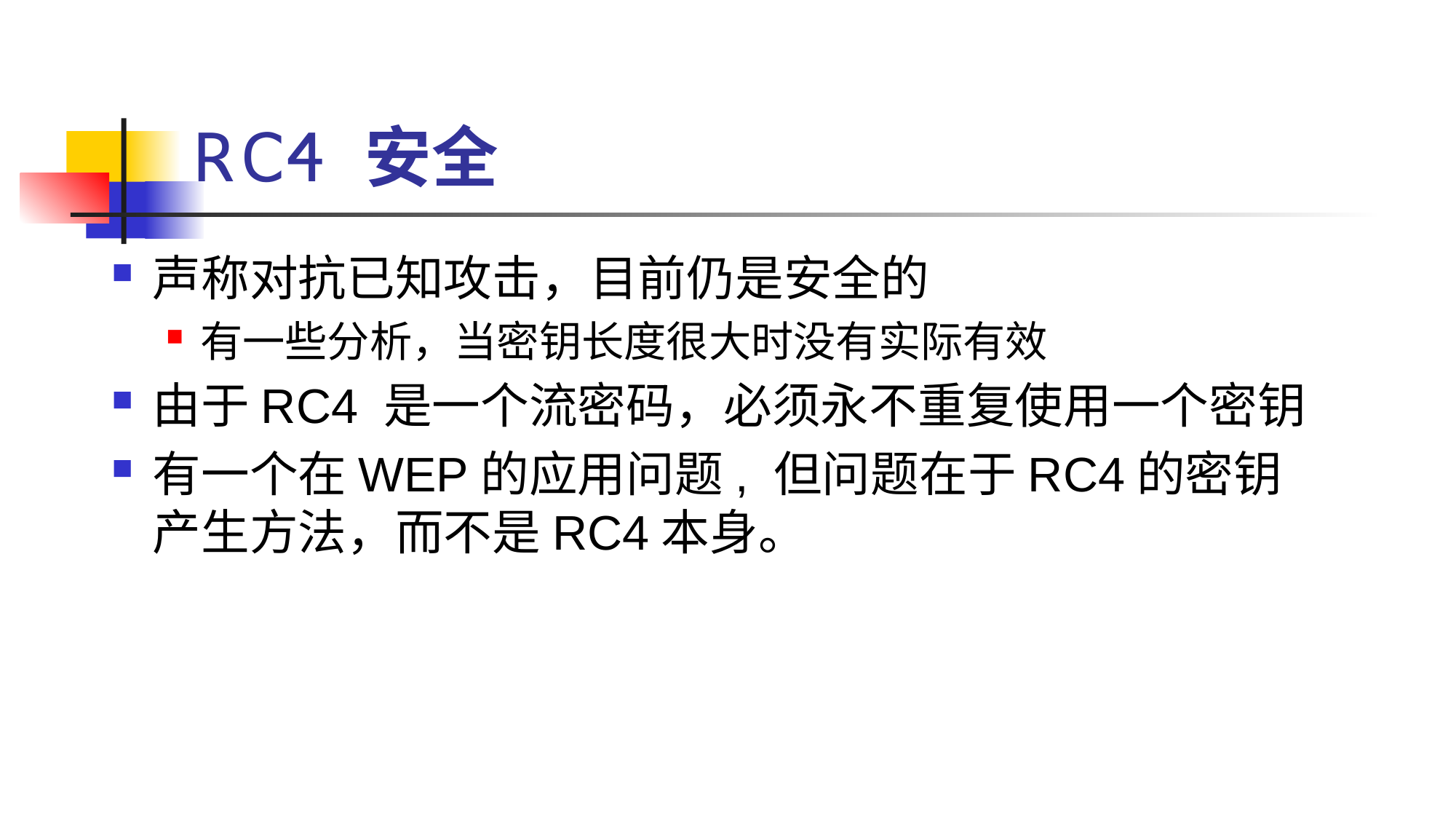

# RC4 安全
声称对抗已知攻击，目前仍是安全的
有一些分析，当密钥长度很大时没有实际有效
由于RC4 是一个流密码，必须永不重复使用一个密钥
有一个在WEP的应用问题, 但问题在于RC4的密钥产生方法，而不是RC4本身。